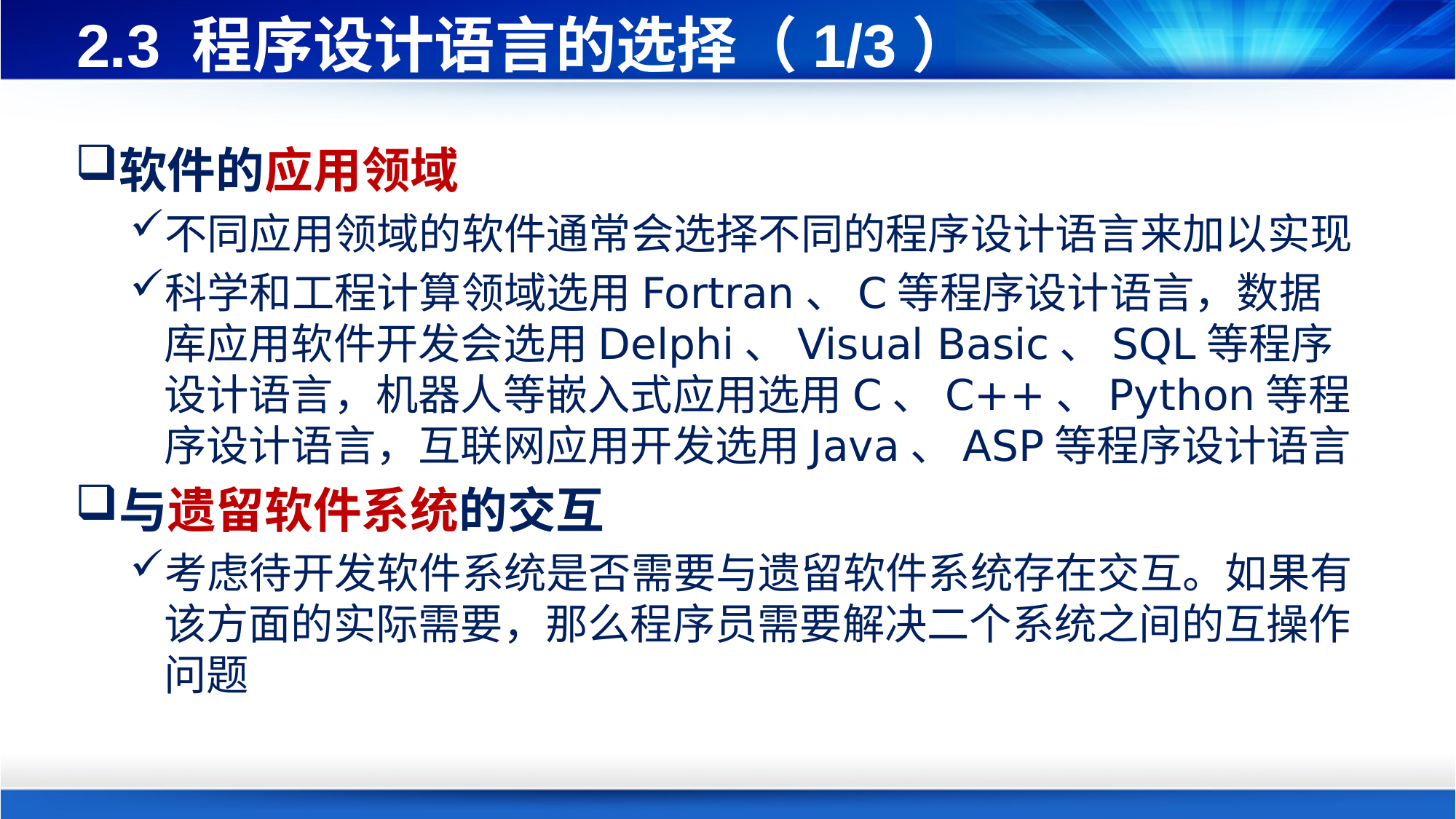

# 2.3 程序设计语言的选择（1/3）
软件的应用领域
不同应用领域的软件通常会选择不同的程序设计语言来加以实现
科学和工程计算领域选用Fortran、C等程序设计语言，数据库应用软件开发会选用Delphi、Visual Basic、SQL等程序设计语言，机器人等嵌入式应用选用C、C++、Python等程序设计语言，互联网应用开发选用Java、ASP等程序设计语言
与遗留软件系统的交互
考虑待开发软件系统是否需要与遗留软件系统存在交互。如果有该方面的实际需要，那么程序员需要解决二个系统之间的互操作问题